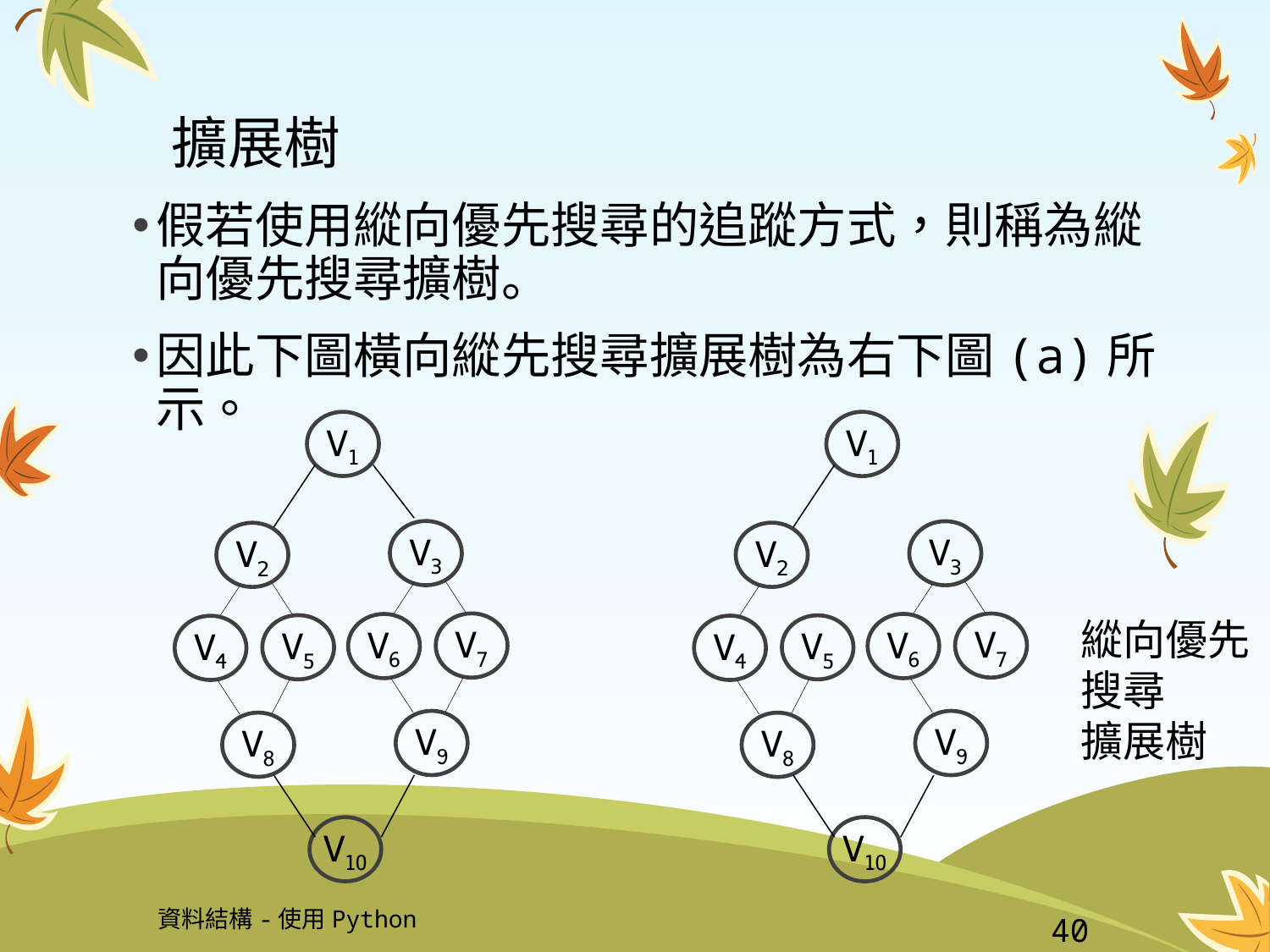

# 擴展樹
假若使用縱向優先搜尋的追蹤方式，則稱為縱向優先搜尋擴樹。
因此下圖橫向縱先搜尋擴展樹為右下圖(a)所示。
V1

V3
V2

V7
V6
V5
V4

V9
V8

V10
V1

V3
V2

縱向優先搜尋
擴展樹
V7
V6
V5
V4

V9
V8

V10
資料結構-使用Python
40